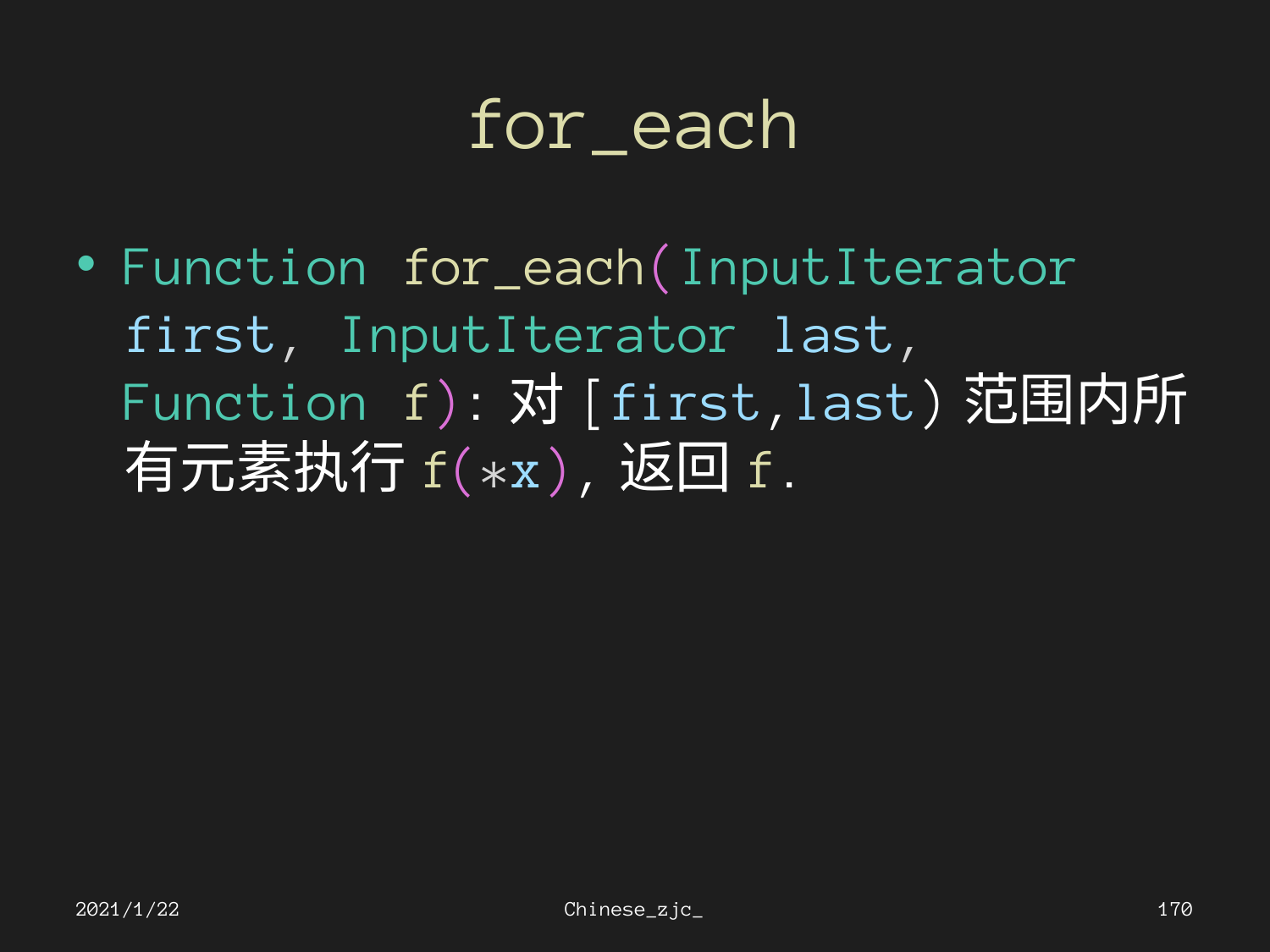

# for_each
Function for_each(InputIterator first, InputIterator last, Function f):对[first,last)范围内所有元素执行f(*x),返回f.
2021/1/22
Chinese_zjc_
170